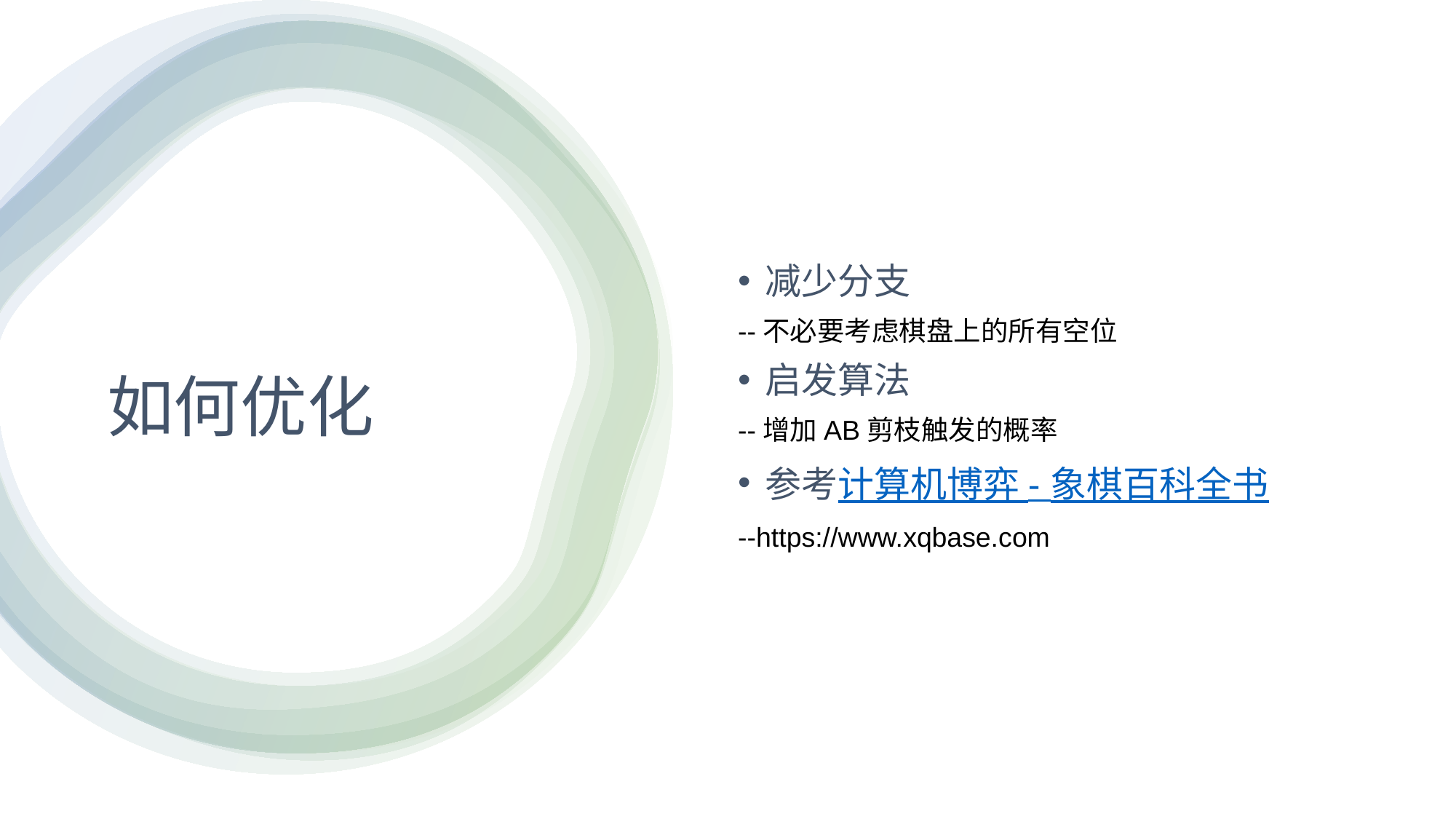

减少分支
--不必要考虑棋盘上的所有空位
启发算法
--增加AB剪枝触发的概率
参考计算机博弈 - 象棋百科全书
--https://www.xqbase.com
# 如何优化